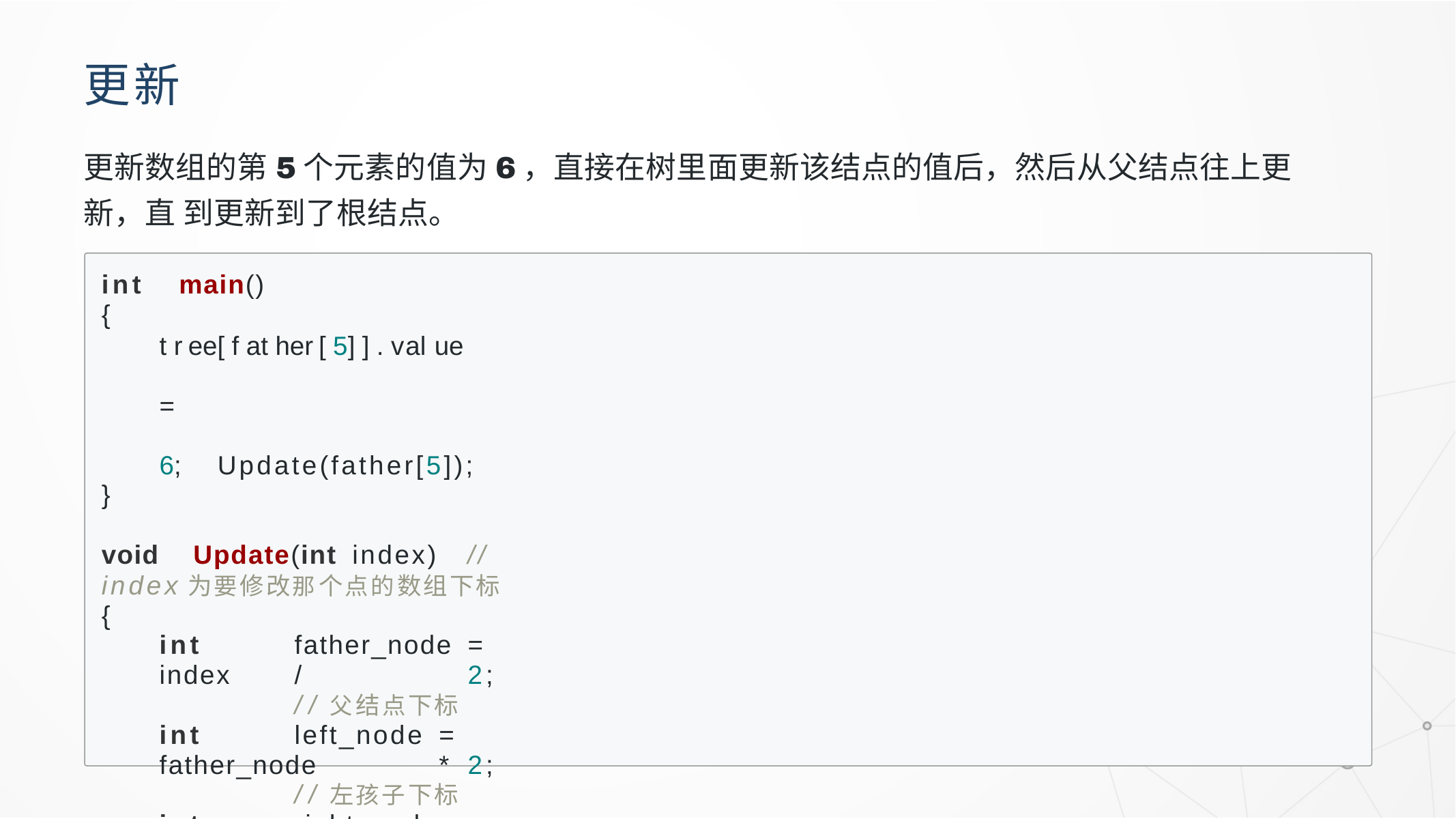

# 更新
更新数组的第5个元素的值为6，直接在树里面更新该结点的值后，然后从父结点往上更新，直 到更新到了根结点。

int	main()
{
tree[father[5]].value	=	6;  Update(father[5]);
}

void	Update(int	index)	//index为要修改那个点的数组下标
{
int	father_node	=	index	/	2;	//父结点下标
int	left_node	=	father_node	*	2;	//左孩子下标
int	right_node	=	father_node	*	2	+	1;	//右孩子下标
tree[father_node].value	=	tree[left_node].value	+	tree[right_node].value;	//更新值  if(father_node	==	1)	//找到树的根结点，终止退出
return;
Update(father_node);	//递归更新，由父结点往上找
}
16